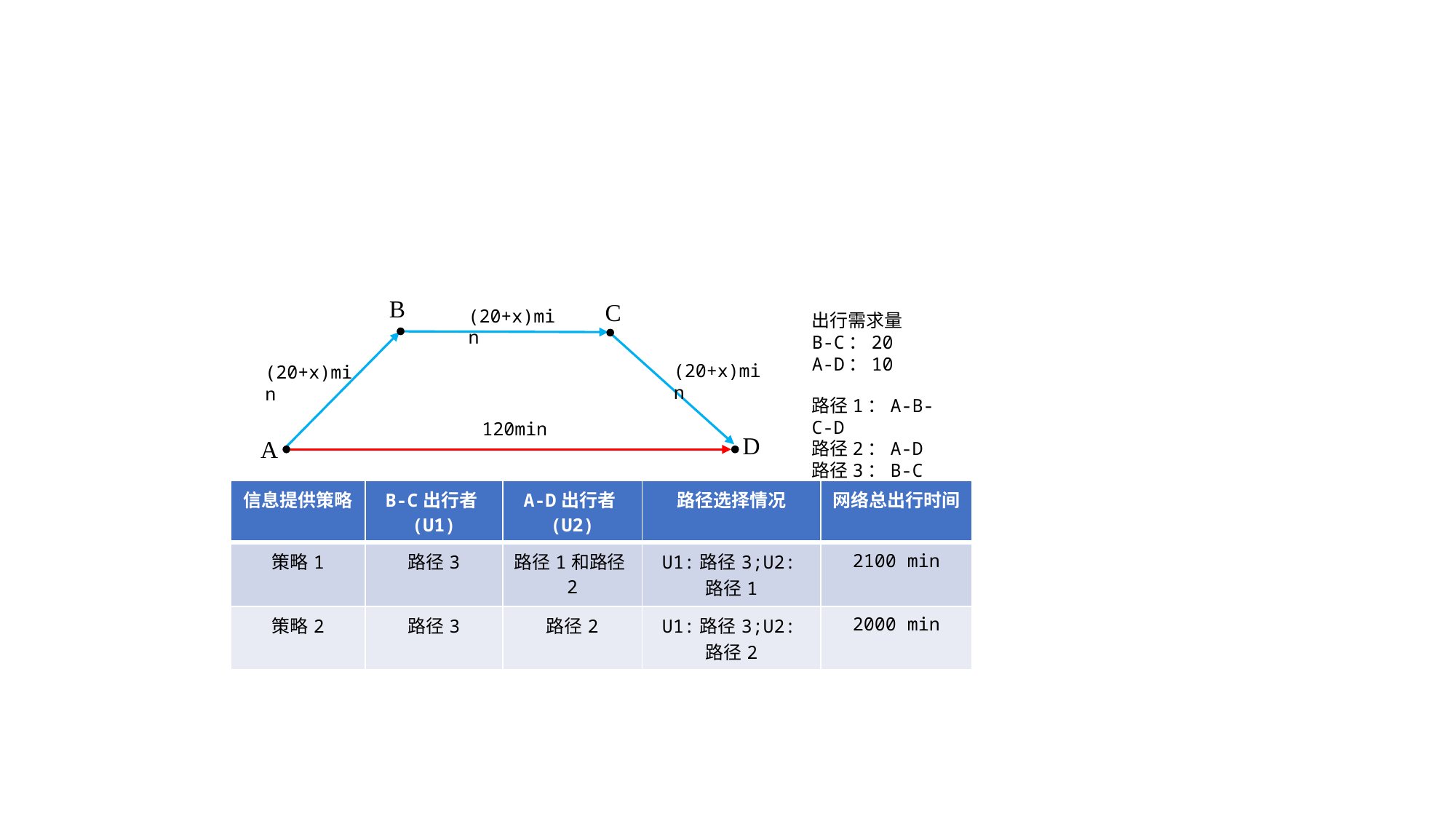

B
C
(20+x)min
出行需求量
B-C：20
A-D：10

(20+x)min
(20+x)min
路径1：A-B-C-D
路径2：A-D
路径3：B-C
120min
D
A

| 信息提供策略 | B-C出行者(U1) | A-D出行者(U2) | 路径选择情况 | 网络总出行时间 |
| --- | --- | --- | --- | --- |
| 策略1 | 路径3 | 路径1和路径2 | U1:路径3;U2:路径1 | 2100 min |
| 策略2 | 路径3 | 路径2 | U1:路径3;U2:路径2 | 2000 min |